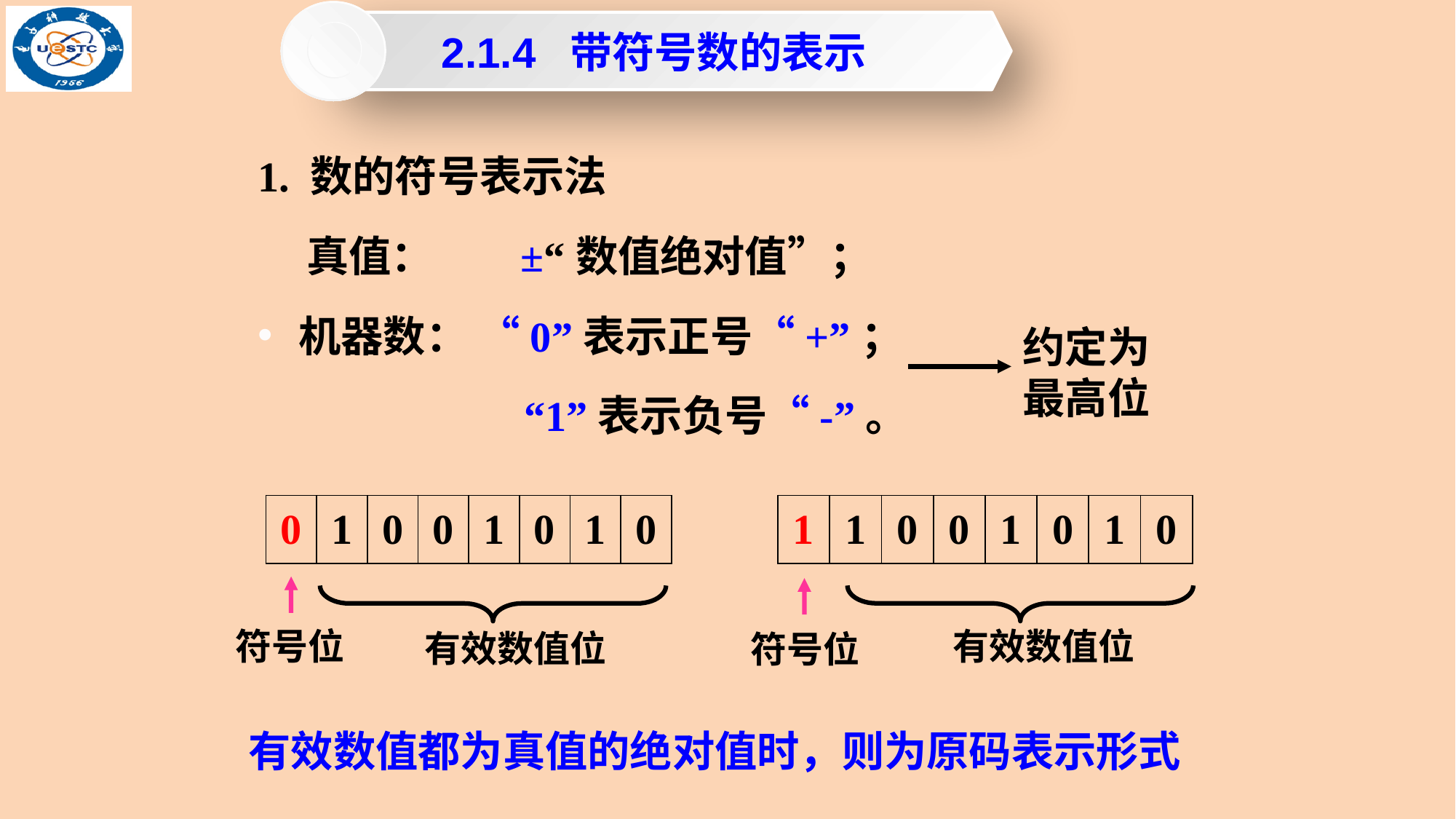

2.1.4  带符号数的表示

1. 数的符号表示法
    真值：        ±“数值绝对值”；
机器数： “0”表示正号“+”；
		           “1”表示负号“-”。
约定为
最高位
| 0 | 1 | 0 | 0 | 1 | 0 | 1 | 0 |  | 1 | 1 | 0 | 0 | 1 | 0 | 1 | 0 |
| --- | --- | --- | --- | --- | --- | --- | --- | --- | --- | --- | --- | --- | --- | --- | --- | --- |

符号位
有效数值位
有效数值位
符号位
有效数值都为真值的绝对值时，则为原码表示形式